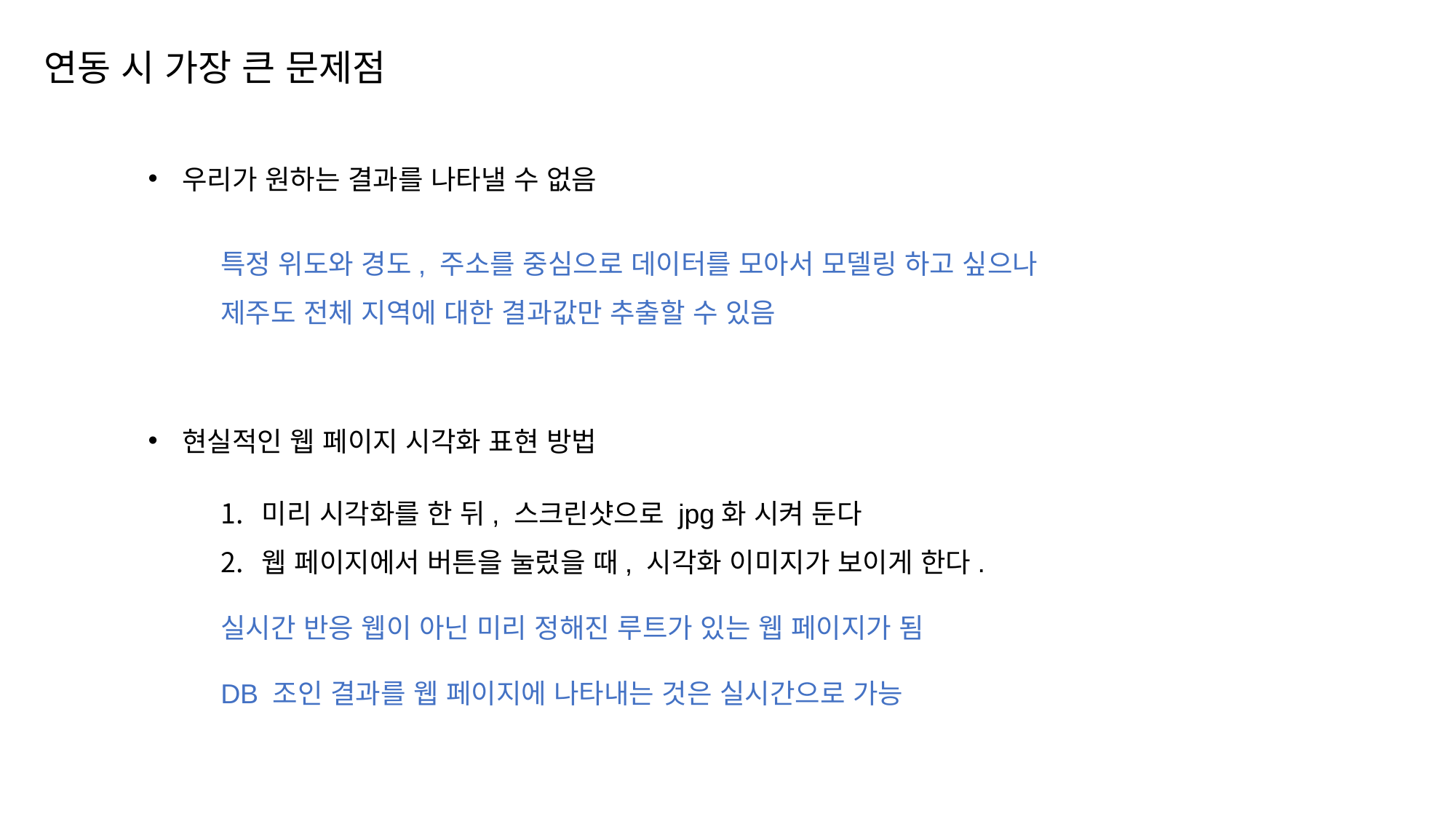

# 연동 시 가장 큰 문제점
우리가 원하는 결과를 나타낼 수 없음

현실적인 웹 페이지 시각화 표현 방법

특정 위도와 경도, 주소를 중심으로 데이터를 모아서 모델링 하고 싶으나 제주도 전체 지역에 대한 결과값만 추출할 수 있음
미리 시각화를 한 뒤, 스크린샷으로 jpg화 시켜 둔다
웹 페이지에서 버튼을 눌렀을 때, 시각화 이미지가 보이게 한다.

실시간 반응 웹이 아닌 미리 정해진 루트가 있는 웹 페이지가 됨

DB 조인 결과를 웹 페이지에 나타내는 것은 실시간으로 가능